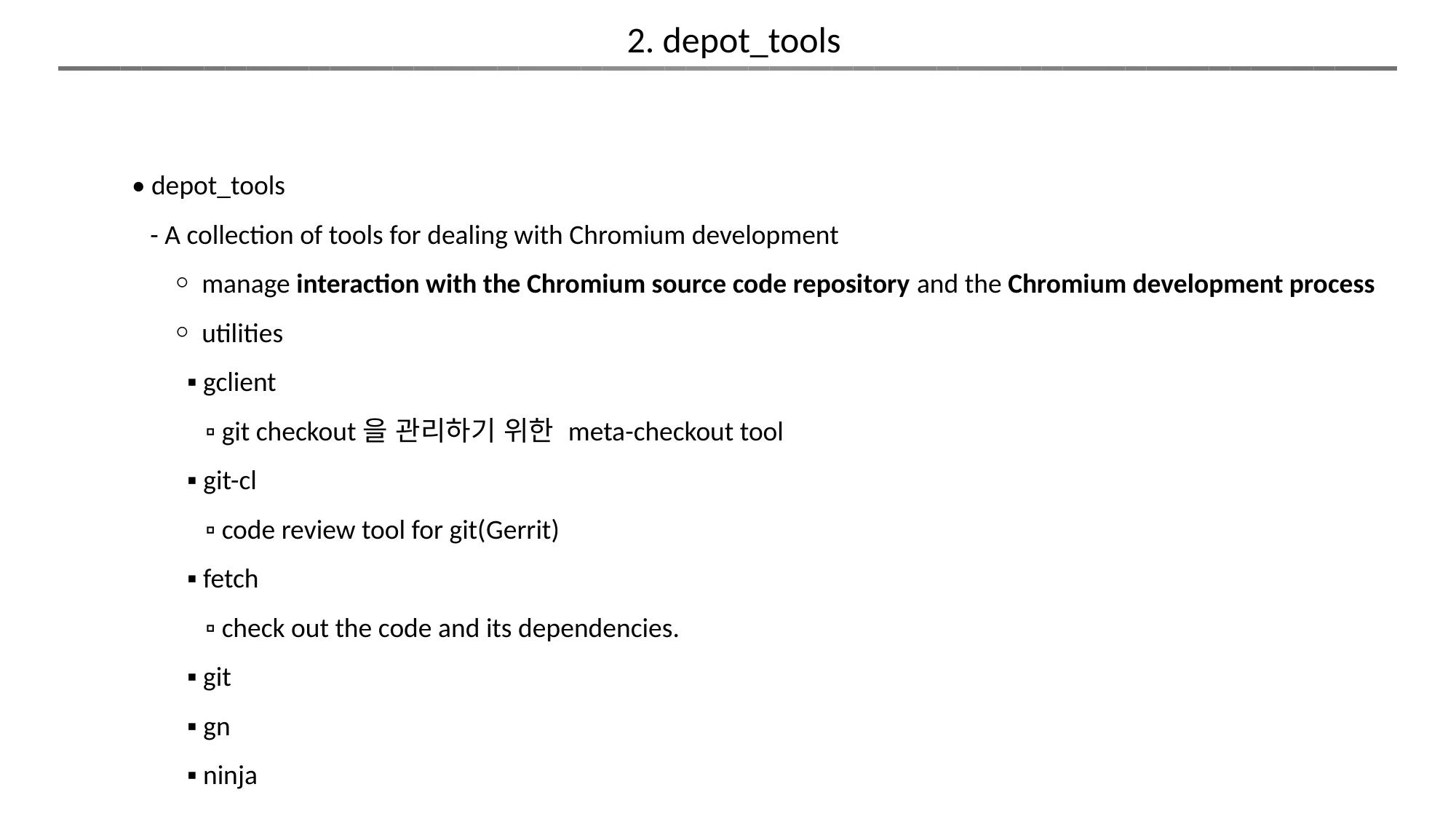

2. depot_tools

• depot_tools
   - A collection of tools for dealing with Chromium development
      ￮ manage interaction with the Chromium source code repository and the Chromium development process
      ￮ utilities
         ▪︎ gclient
            ▫︎ git checkout을 관리하기 위한 meta-checkout tool
         ▪︎ git-cl
            ▫ code review tool for git(Gerrit)
         ▪ fetch
            ▫ check out the code and its dependencies.
         ▪ git
         ▪ gn
         ▪ ninja